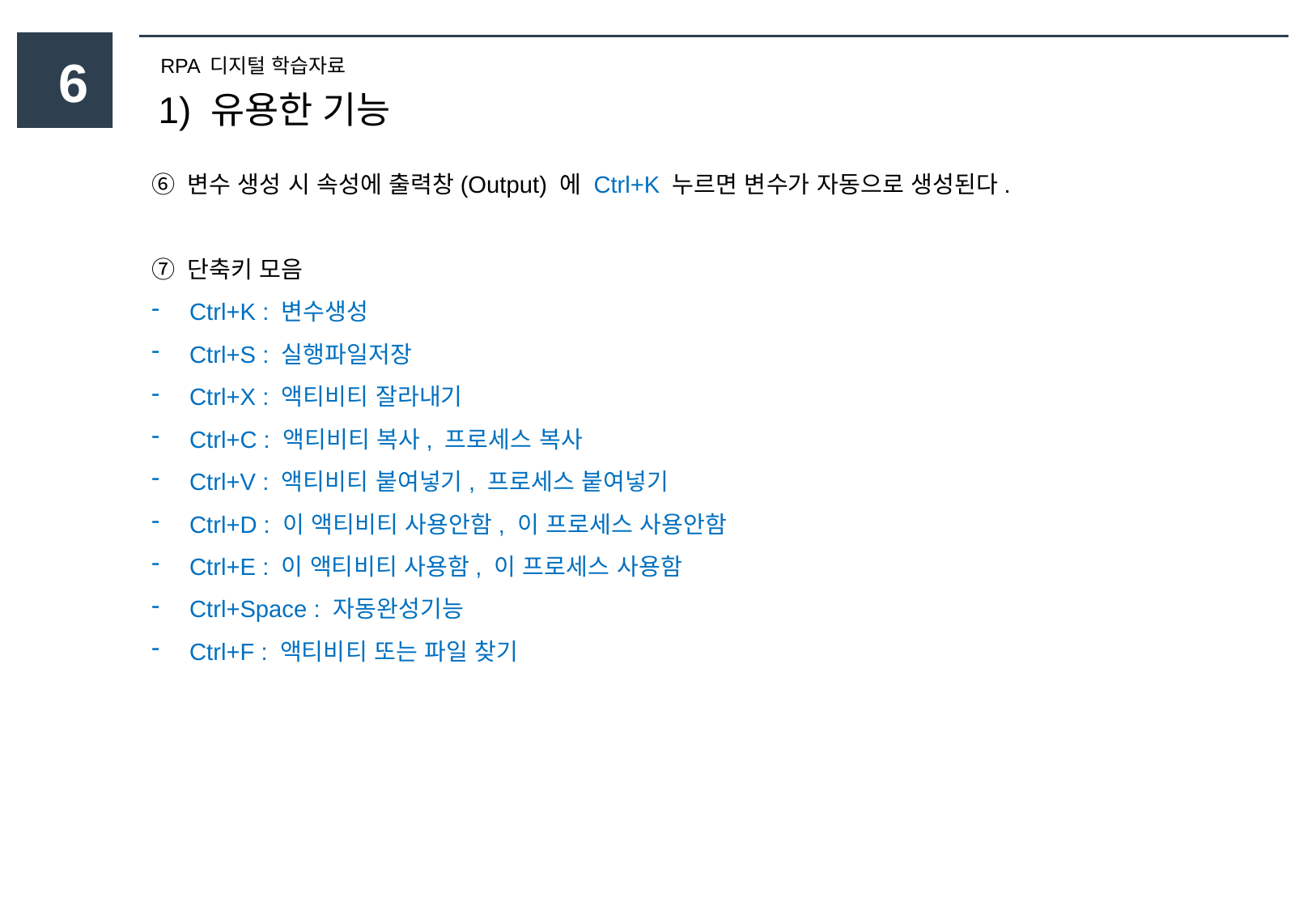

6
RPA 디지털 학습자료
1) 유용한 기능
⑥ 변수 생성 시 속성에 출력창(Output) 에 Ctrl+K 누르면 변수가 자동으로 생성된다.

⑦ 단축키 모음
Ctrl+K : 변수생성
Ctrl+S : 실행파일저장
Ctrl+X : 액티비티 잘라내기
Ctrl+C : 액티비티 복사, 프로세스 복사
Ctrl+V : 액티비티 붙여넣기, 프로세스 붙여넣기
Ctrl+D : 이 액티비티 사용안함, 이 프로세스 사용안함
Ctrl+E : 이 액티비티 사용함, 이 프로세스 사용함
Ctrl+Space : 자동완성기능
Ctrl+F : 액티비티 또는 파일 찾기